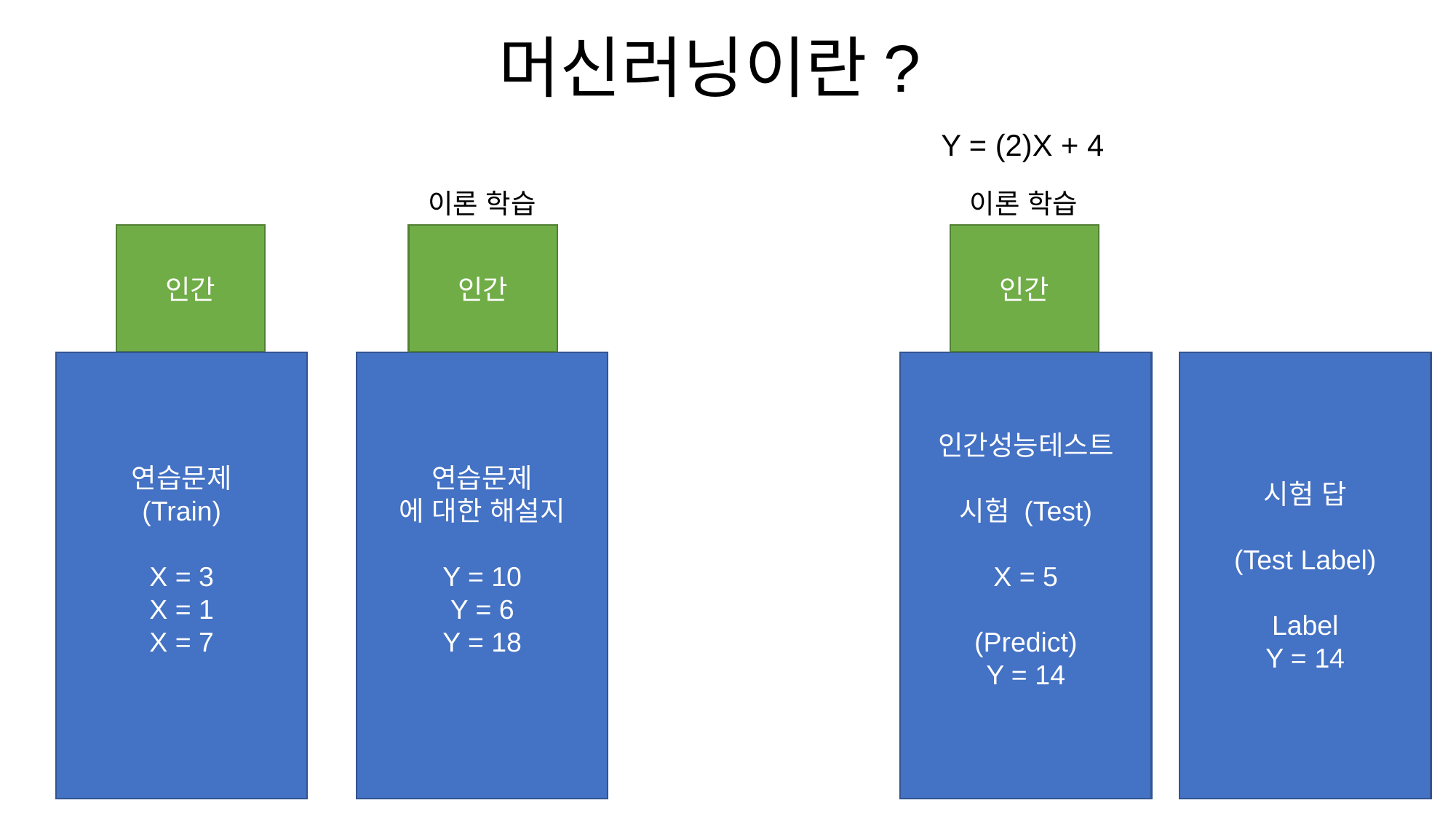

머신러닝이란?
Y = (2)X + 4
이론 학습
이론 학습
인간
인간
인간
연습문제
(Train)

X = 3
X = 1
X = 7

연습문제
에 대한 해설지

Y = 10
Y = 6
Y = 18

인간성능테스트

시험 (Test)

X = 5

(Predict)
Y = 14

시험 답

(Test Label)

Label
Y = 14